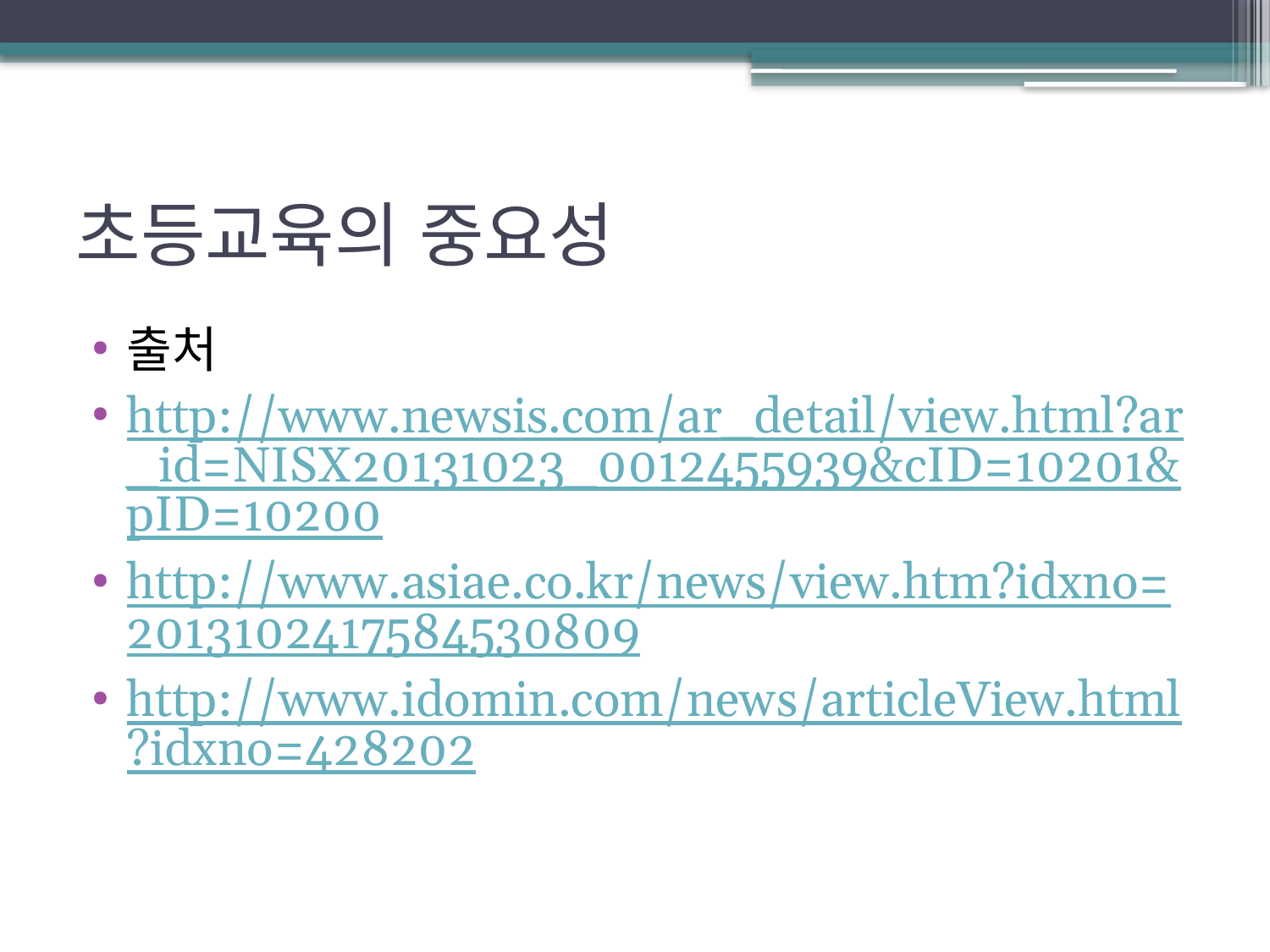

# 초등교육의 중요성
출처
http://www.newsis.com/ar_detail/view.html?ar_id=NISX20131023_0012455939&cID=10201&pID=10200
http://www.asiae.co.kr/news/view.htm?idxno=2013102417584530809
http://www.idomin.com/news/articleView.html?idxno=428202